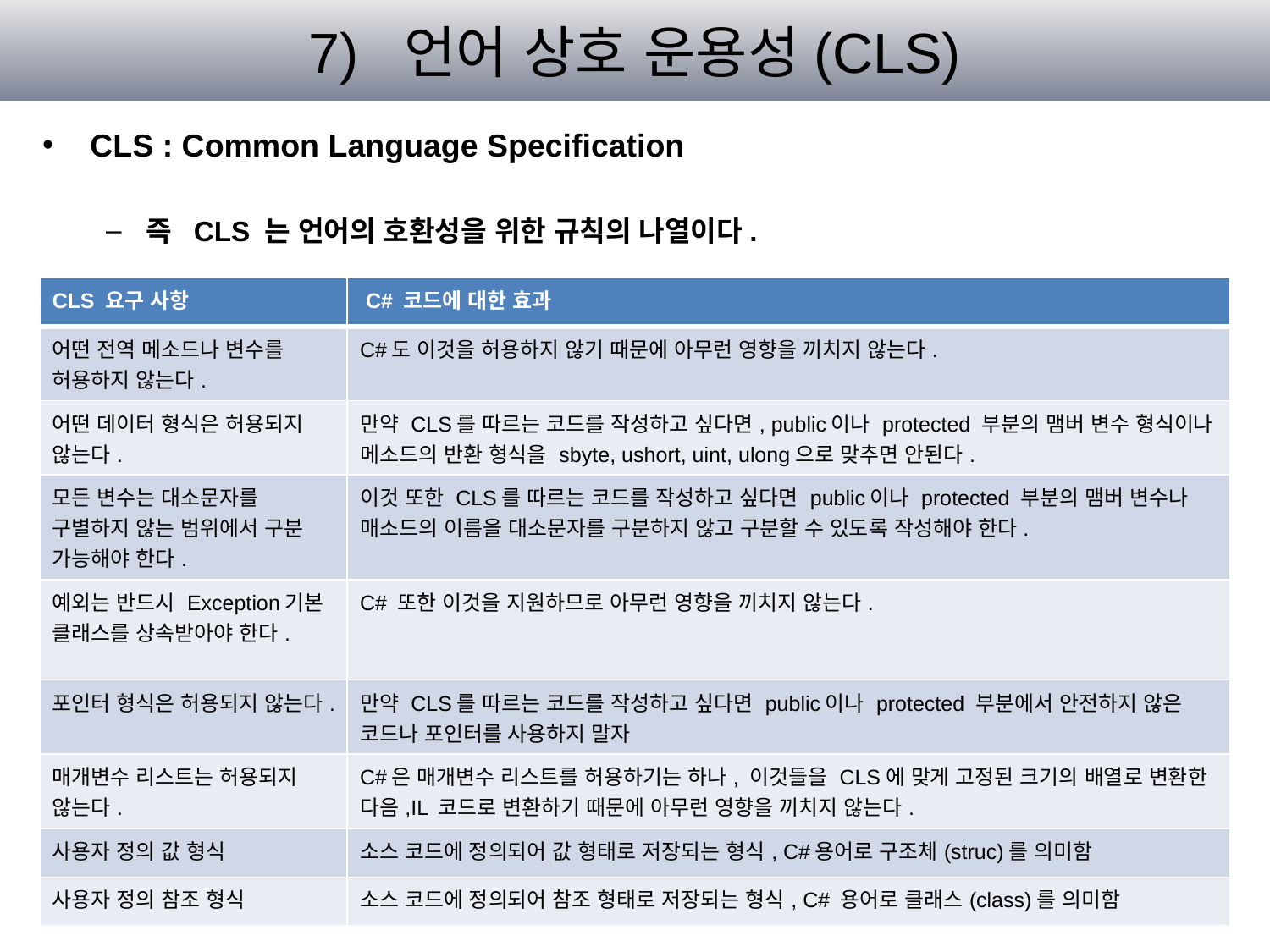

# 7)  언어 상호 운용성(CLS)
CLS : Common Language Specification

즉  CLS 는 언어의 호환성을 위한 규칙의 나열이다.

| CLS 요구 사항 | C# 코드에 대한 효과 |
| --- | --- |
| 어떤 전역 메소드나 변수를 허용하지 않는다. | C#도 이것을 허용하지 않기 때문에 아무런 영향을 끼치지 않는다. |
| 어떤 데이터 형식은 허용되지 않는다. | 만약 CLS를 따르는 코드를 작성하고 싶다면, public이나 protected 부분의 맴버 변수 형식이나 메소드의 반환 형식을 sbyte, ushort, uint, ulong으로 맞추면 안된다. |
| 모든 변수는 대소문자를 구별하지 않는 범위에서 구분 가능해야 한다. | 이것 또한 CLS를 따르는 코드를 작성하고 싶다면 public이나 protected 부분의 맴버 변수나 매소드의 이름을 대소문자를 구분하지 않고 구분할 수 있도록 작성해야 한다. |
| 예외는 반드시 Exception기본 클래스를 상속받아야 한다. | C# 또한 이것을 지원하므로 아무런 영향을 끼치지 않는다. |
| 포인터 형식은 허용되지 않는다. | 만약 CLS를 따르는 코드를 작성하고 싶다면 public이나 protected 부분에서 안전하지 않은 코드나 포인터를 사용하지 말자 |
| 매개변수 리스트는 허용되지 않는다. | C#은 매개변수 리스트를 허용하기는 하나, 이것들을 CLS에 맞게 고정된 크기의 배열로 변환한 다음,IL 코드로 변환하기 때문에 아무런 영향을 끼치지 않는다. |
| 사용자 정의 값 형식 | 소스 코드에 정의되어 값 형태로 저장되는 형식, C#용어로 구조체(struc)를 의미함 |
| 사용자 정의 참조 형식 | 소스 코드에 정의되어 참조 형태로 저장되는 형식, C# 용어로 클래스(class)를 의미함 |